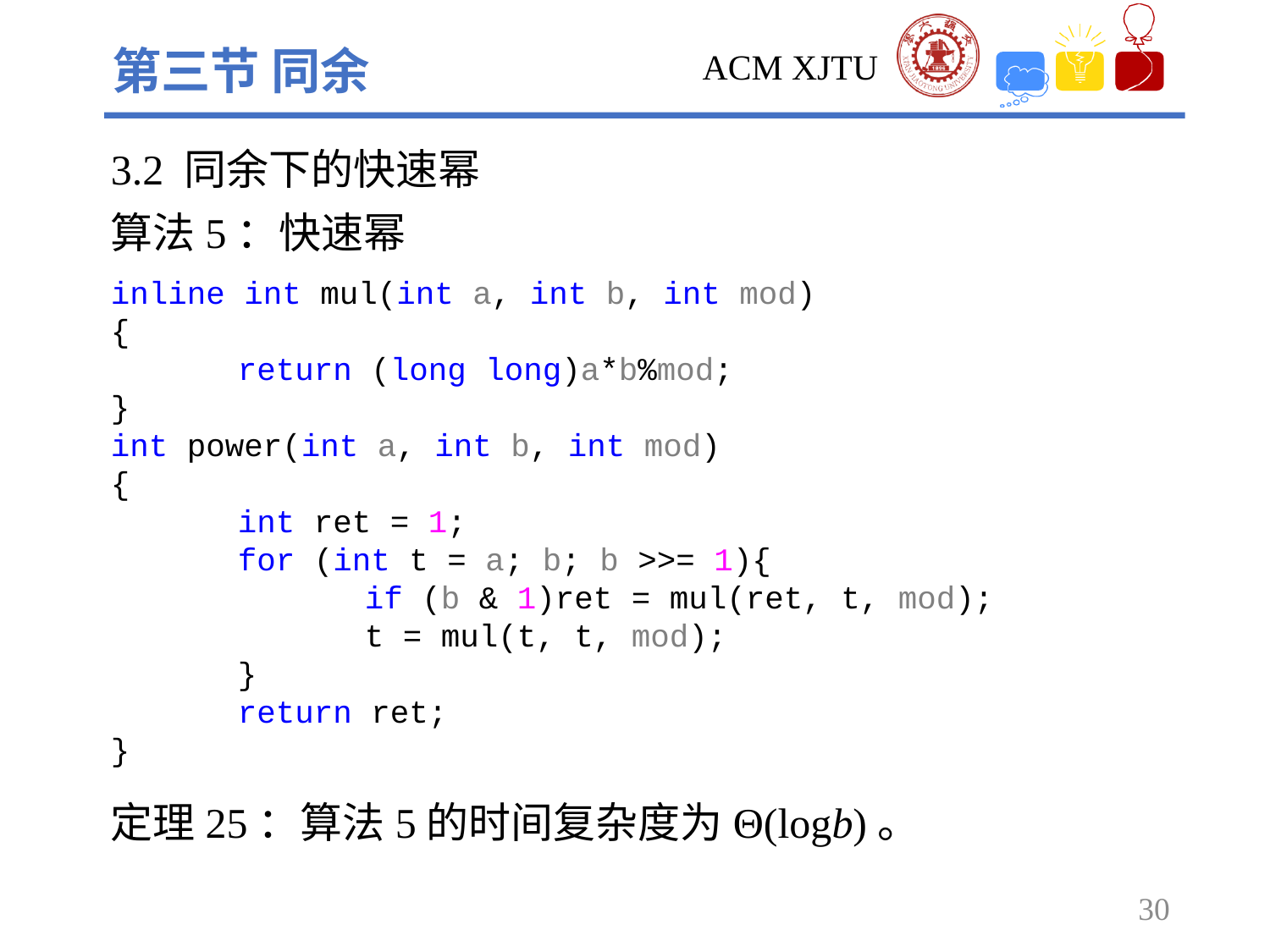

第三节 同余
3.2 同余下的快速幂
算法5：快速幂
inline int mul(int a, int b, int mod)
{
	return (long long)a*b%mod;
}
int power(int a, int b, int mod)
{
	int ret = 1;
	for (int t = a; b; b >>= 1){
		if (b & 1)ret = mul(ret, t, mod);
		t = mul(t, t, mod);
	}
	return ret;
}
定理25：算法5的时间复杂度为Θ(logb)。
30